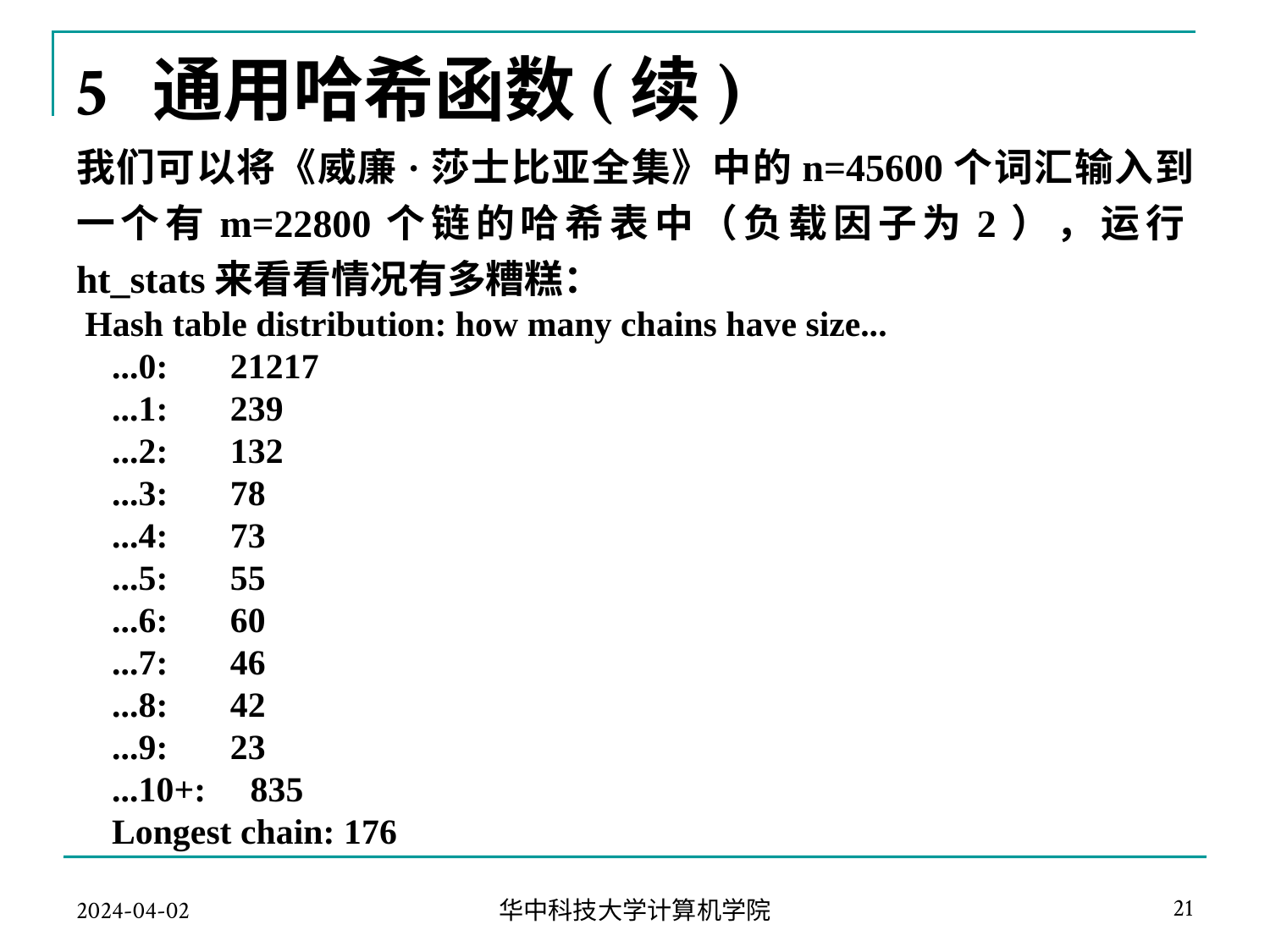

# 5  通用哈希函数(续)
我们可以将《威廉·莎士比亚全集》中的n=45600个词汇输入到一个有m=22800个链的哈希表中（负载因子为2），运行ht_stats来看看情况有多糟糕：
 Hash table distribution: how many chains have size...
    ...0:       21217
    ...1:       239
    ...2:       132
    ...3:       78
    ...4:       73
    ...5:       55
    ...6:       60
    ...7:       46
    ...8:       42
    ...9:       23
    ...10+:     835
    Longest chain: 176
2024-04-02
21
华中科技大学计算机学院